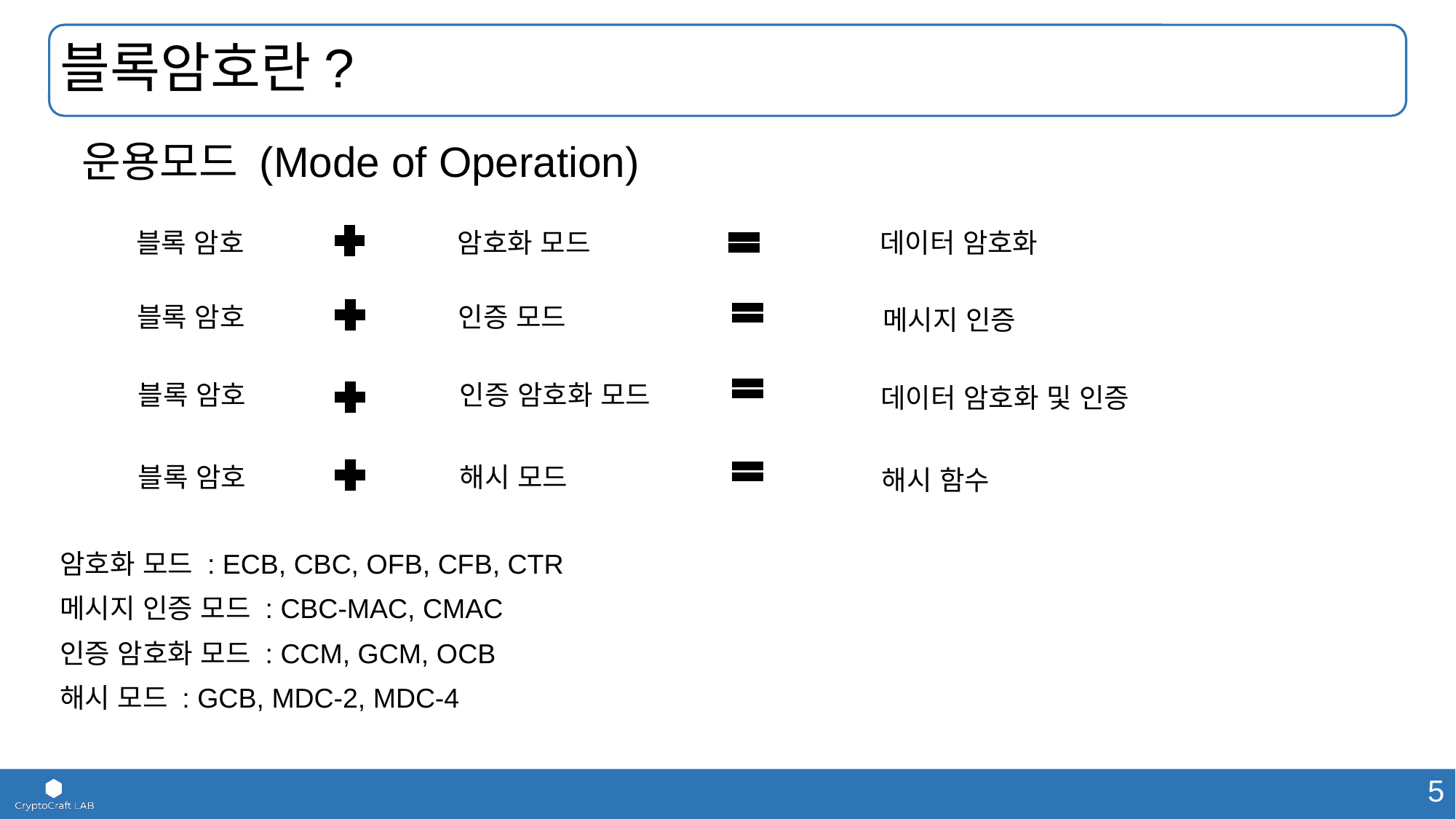

# 블록암호란?
 운용모드 (Mode of Operation)

암호화 모드 : ECB, CBC, OFB, CFB, CTR
메시지 인증 모드 : CBC-MAC, CMAC
인증 암호화 모드 : CCM, GCM, OCB
해시 모드 : GCB, MDC-2, MDC-4
블록 암호
암호화 모드
데이터 암호화

블록 암호
인증 모드

메시지 인증

블록 암호
인증 암호화 모드

데이터 암호화 및 인증

블록 암호
해시 모드

해시 함수